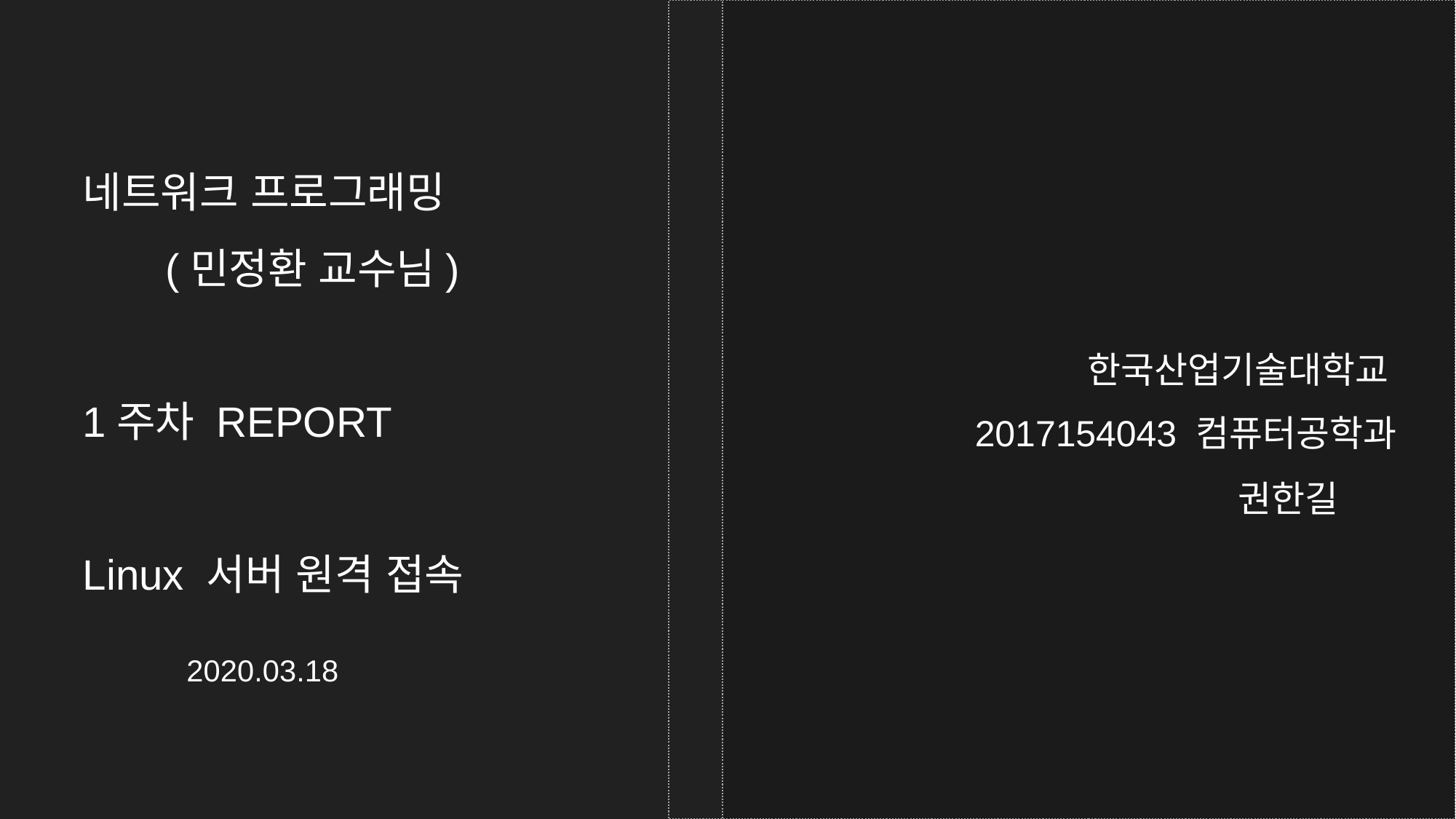

네트워크 프로그래밍
       (민정환 교수님)

1주차 REPORT

Linux 서버 원격 접속

한국산업기술대학교
2017154043 컴퓨터공학과
                         권한길

2020.03.18